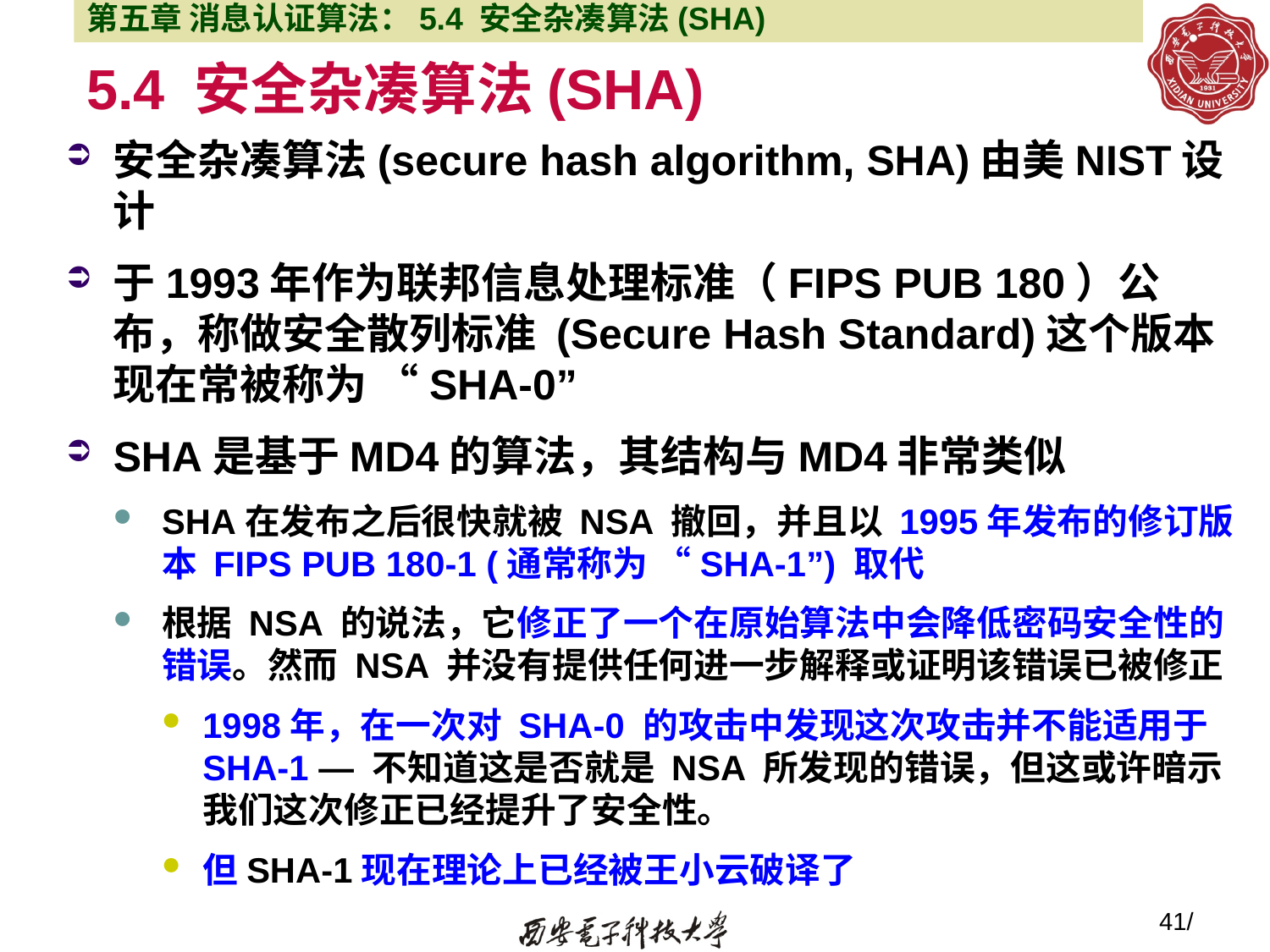

第五章 消息认证算法：5.4 安全杂凑算法(SHA)
# 5.4 安全杂凑算法(SHA)
安全杂凑算法(secure hash algorithm, SHA)由美NIST设计
于1993年作为联邦信息处理标准（FIPS PUB 180）公布，称做安全散列标准 (Secure Hash Standard)这个版本现在常被称为 “SHA-0”
SHA是基于MD4的算法，其结构与MD4非常类似
SHA在发布之后很快就被 NSA 撤回，并且以 1995年发布的修订版本 FIPS PUB 180-1 (通常称为 “SHA-1”) 取代
根据 NSA 的说法，它修正了一个在原始算法中会降低密码安全性的错误。然而 NSA 并没有提供任何进一步解释或证明该错误已被修正
1998年，在一次对 SHA-0 的攻击中发现这次攻击并不能适用于 SHA-1 — 不知道这是否就是 NSA 所发现的错误，但这或许暗示我们这次修正已经提升了安全性。
但SHA-1现在理论上已经被王小云破译了
41/